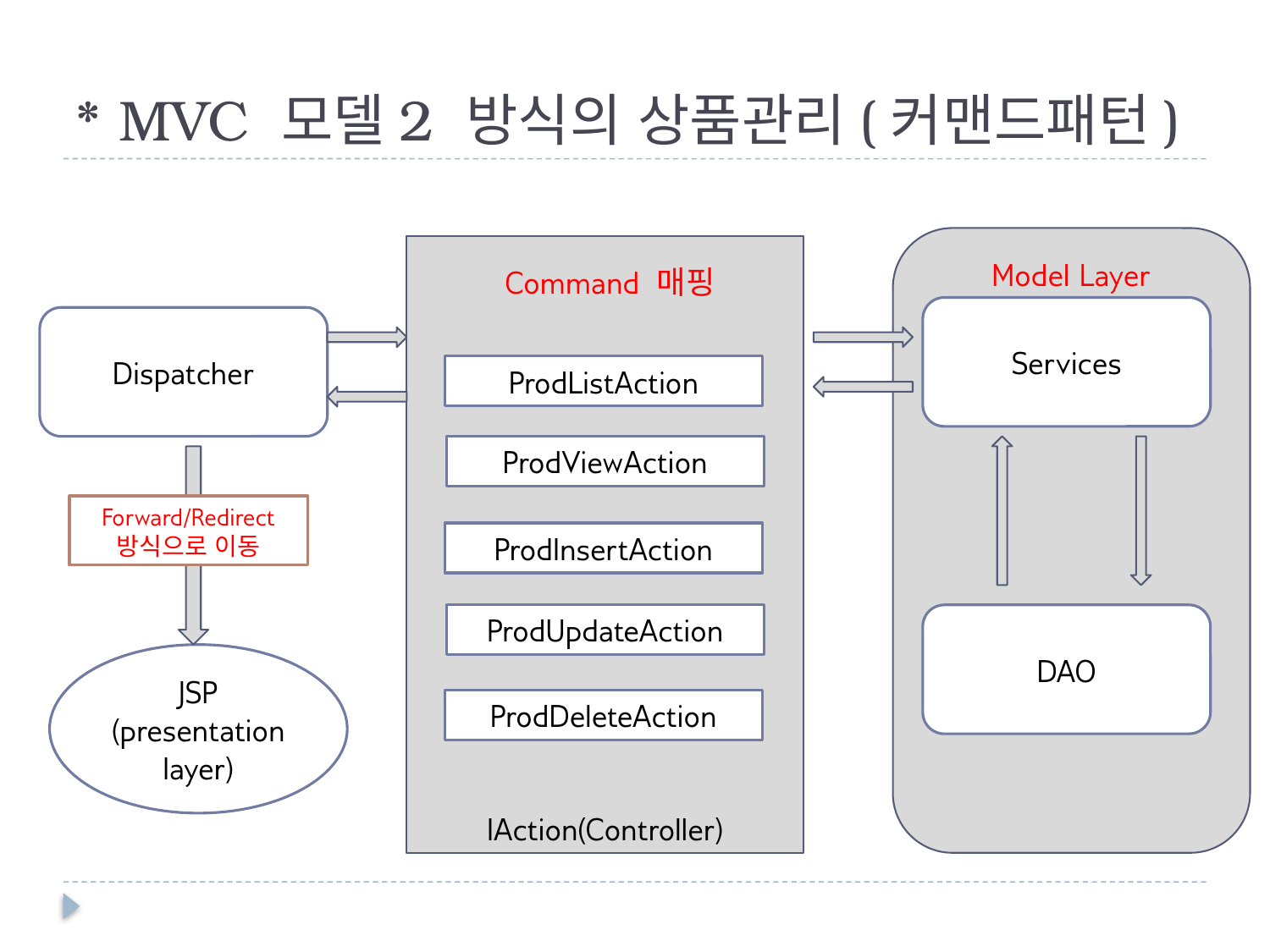

# * MVC 모델2 방식의 상품관리(커맨드패턴)
Model Layer

Command 매핑
Services
Dispatcher

ProdListAction

ProdViewAction

Forward/Redirect 방식으로 이동
ProdInsertAction
ProdUpdateAction
DAO
JSP
(presentation layer)
ProdDeleteAction
IAction(Controller)